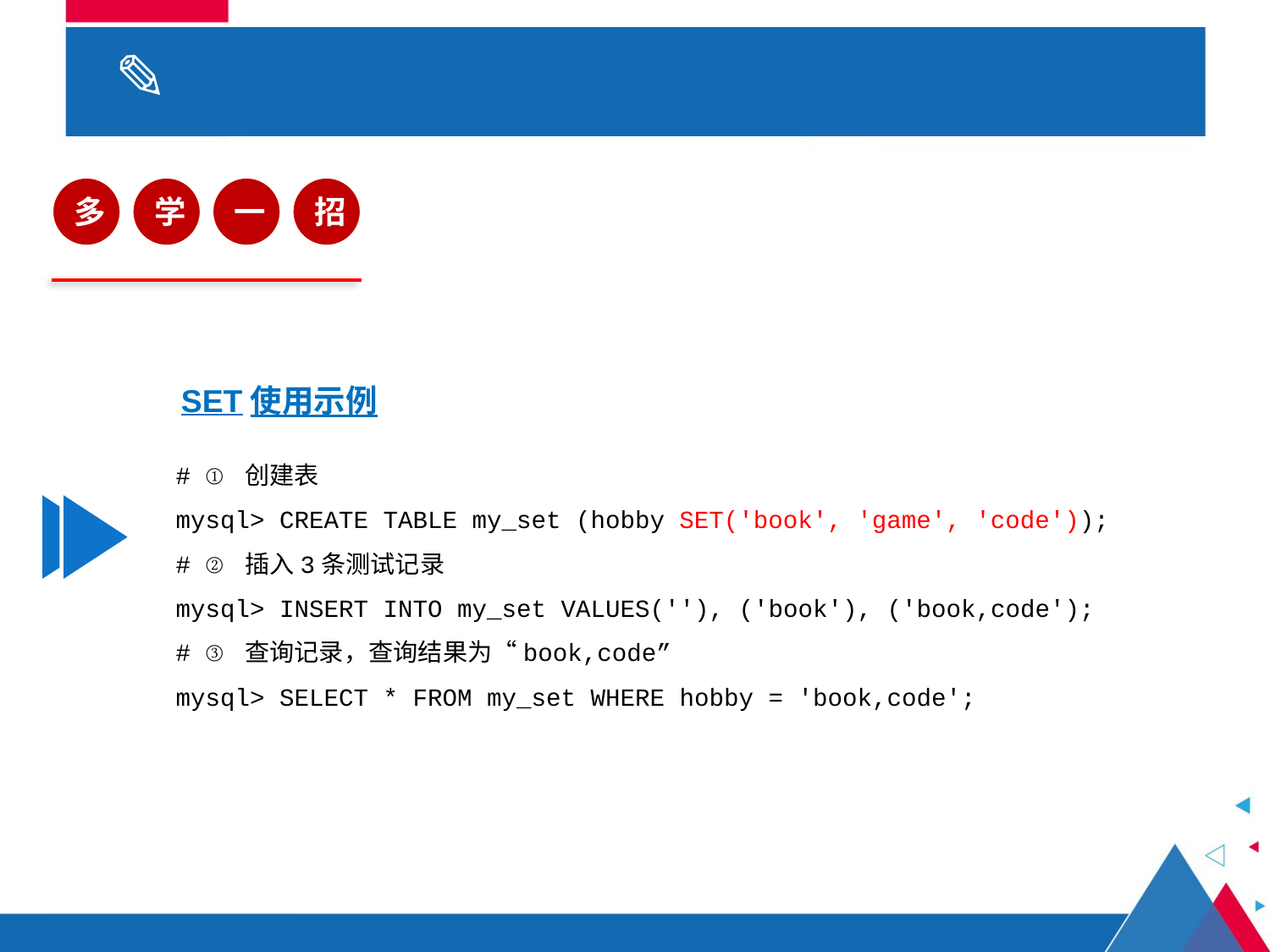

# 3.1 数据类型
多
学
一
招
SET使用示例
# ① 创建表
mysql> CREATE TABLE my_set (hobby SET('book', 'game', 'code'));
# ② 插入3条测试记录
mysql> INSERT INTO my_set VALUES(''), ('book'), ('book,code');
# ③ 查询记录，查询结果为“book,code”
mysql> SELECT * FROM my_set WHERE hobby = 'book,code';